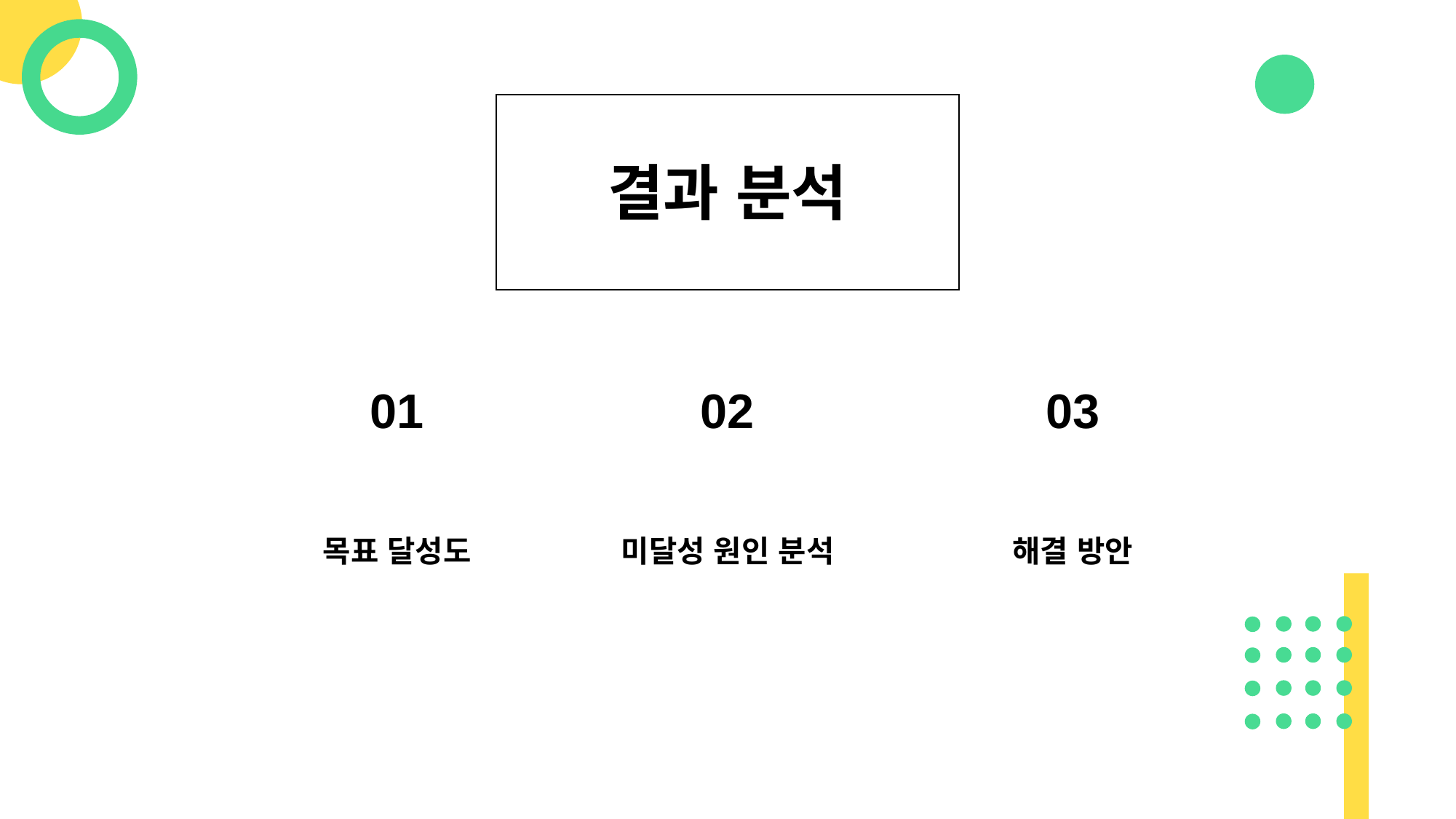

결과 분석
03
01
02
목표 달성도
미달성 원인 분석
해결 방안